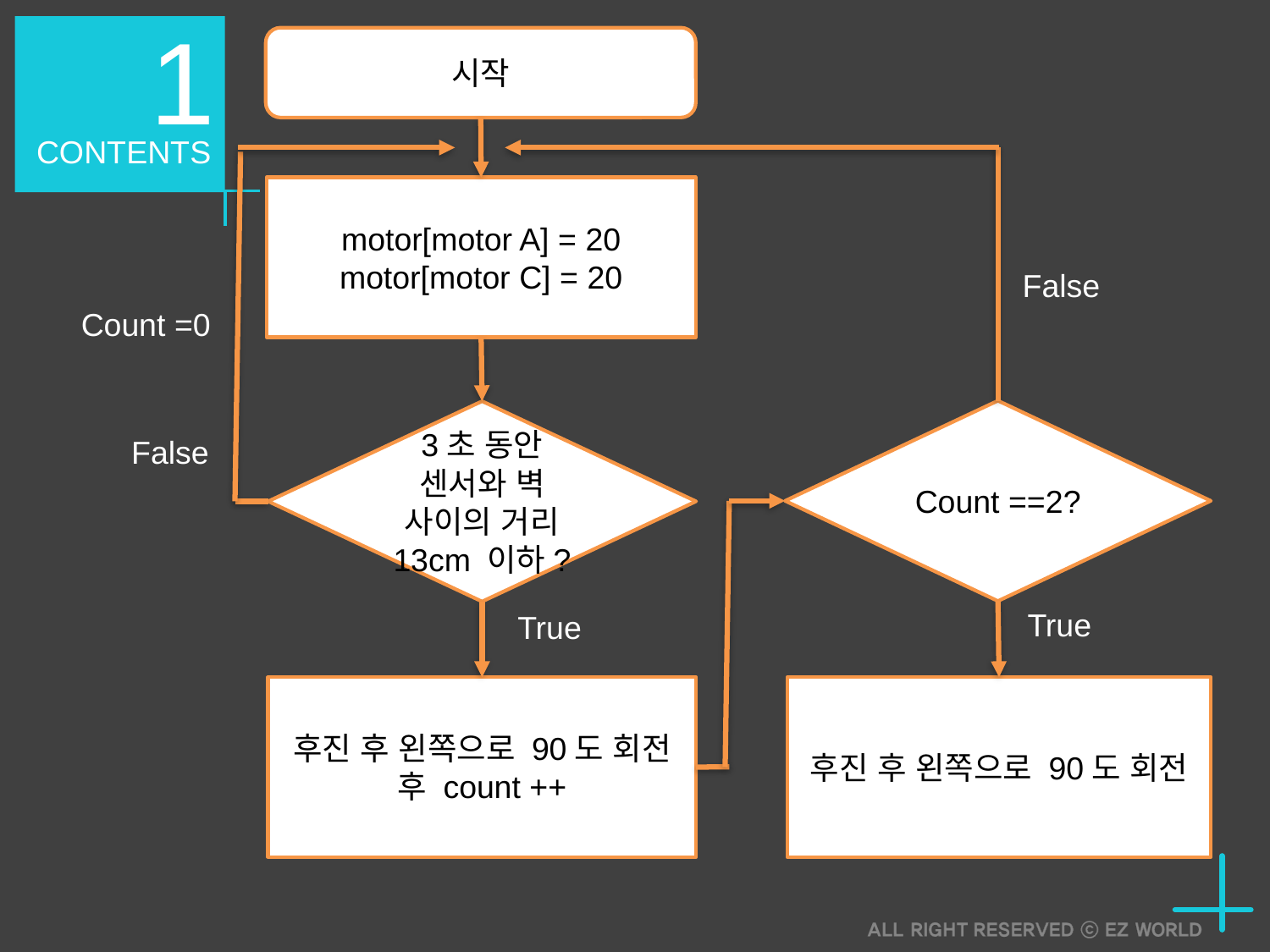

1

시작
CONTENTS
motor[motor A] = 20
motor[motor C] = 20
False
Count =0
Count ==2?
3초 동안 센서와 벽 사이의 거리 13cm 이하?
False
True
True
후진 후 왼쪽으로 90도 회전 후 count ++
후진 후 왼쪽으로 90도 회전